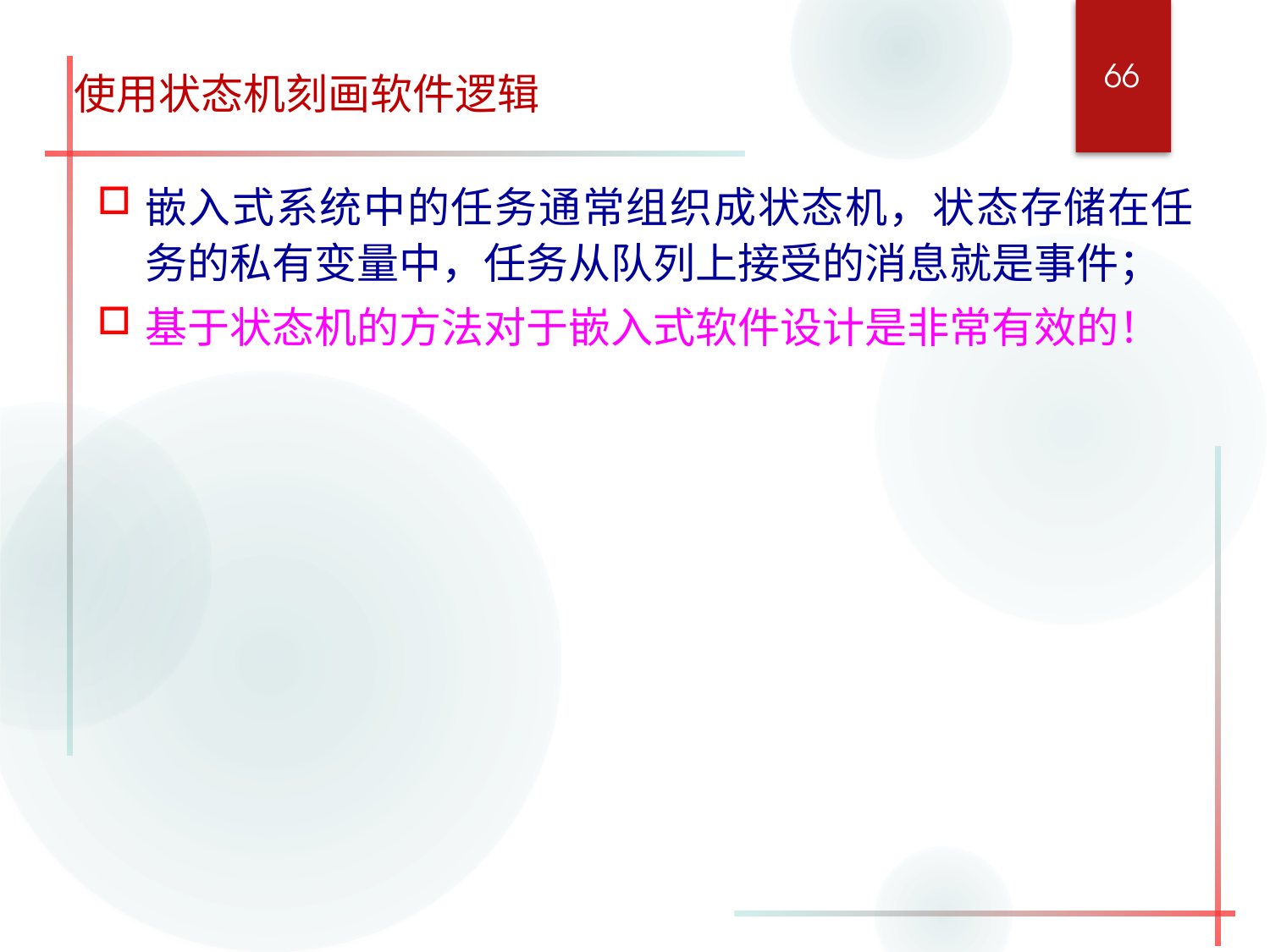

66
使用状态机刻画软件逻辑
嵌入式系统中的任务通常组织成状态机，状态存储在任务的私有变量中，任务从队列上接受的消息就是事件；
基于状态机的方法对于嵌入式软件设计是非常有效的！